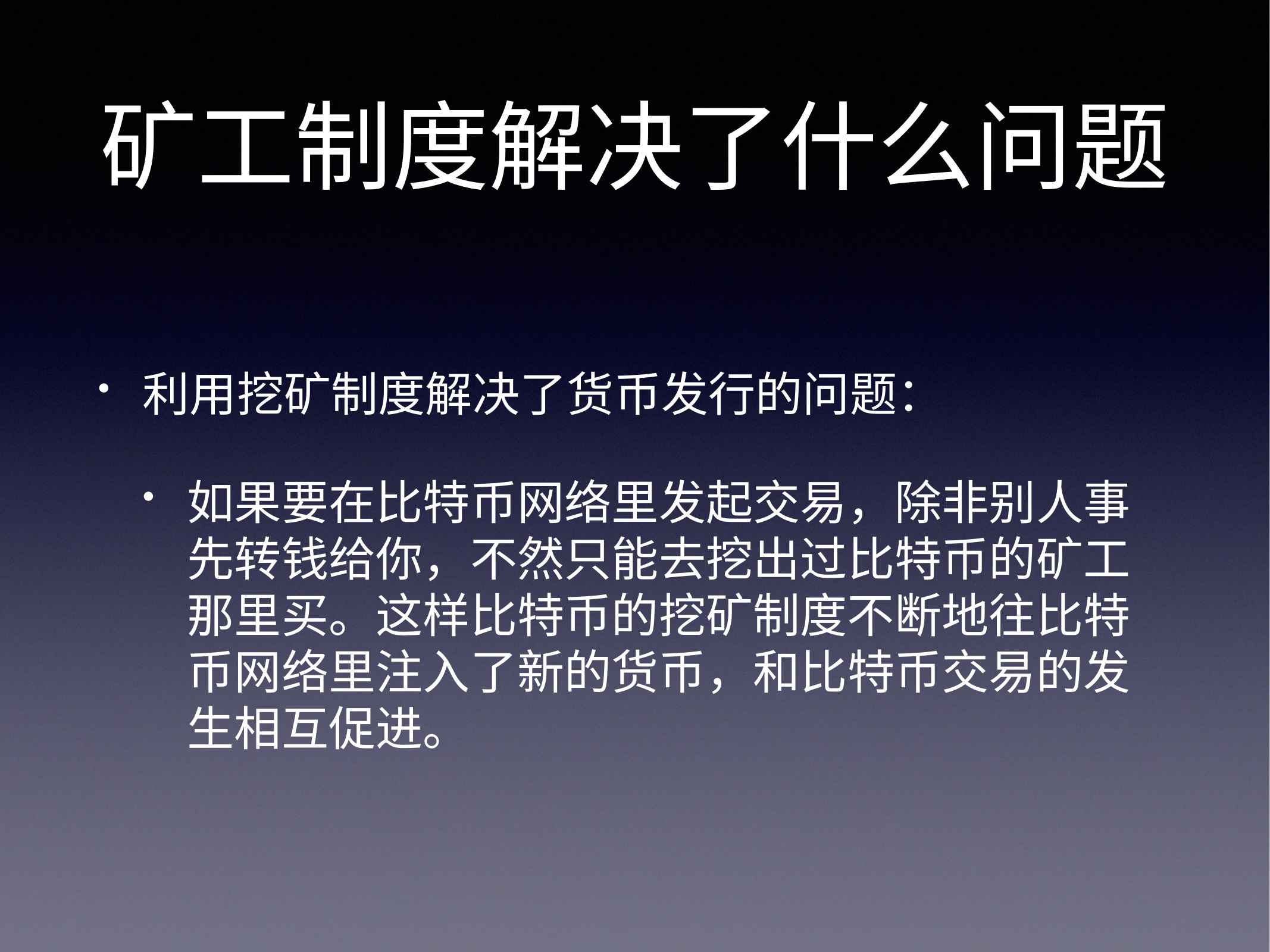

# 矿工制度解决了什么问题
利用挖矿制度解决了货币发行的问题：
如果要在比特币网络里发起交易，除非别人事先转钱给你，不然只能去挖出过比特币的矿工那里买。这样比特币的挖矿制度不断地往比特币网络里注入了新的货币，和比特币交易的发生相互促进。